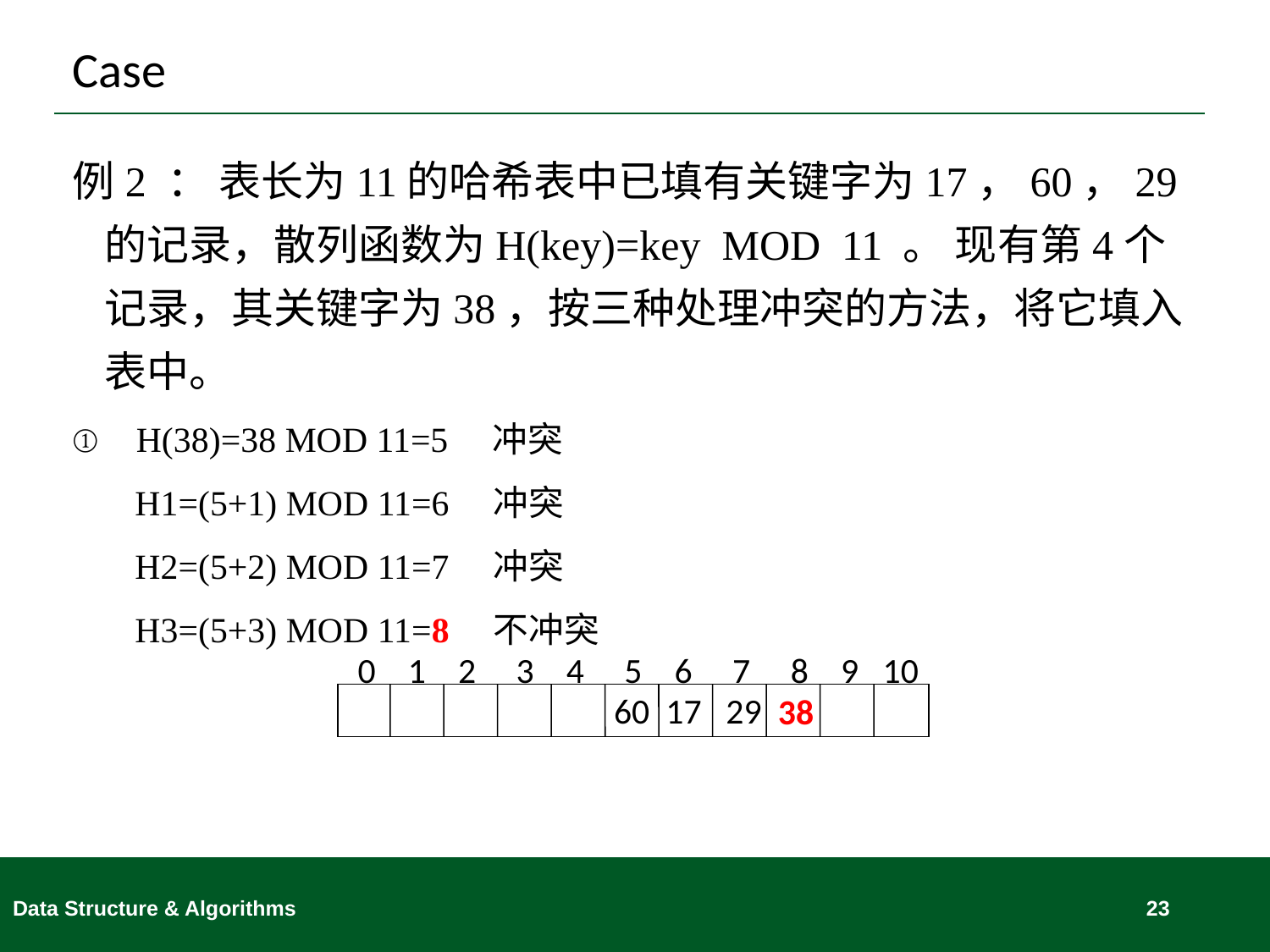

# Case
例2 ： 表长为11的哈希表中已填有关键字为17，60，29的记录，散列函数为H(key)=key  MOD  11 。 现有第4个记录，其关键字为38，按三种处理冲突的方法，将它填入表中。
H(38)=38 MOD 11=5    冲突
       H1=(5+1) MOD 11=6    冲突
       H2=(5+2) MOD 11=7    冲突
       H3=(5+3) MOD 11=8    不冲突

0    1    2     3    4     5    6     7     8    9   10
60  17   29

38
Data Structure & Algorithms
23